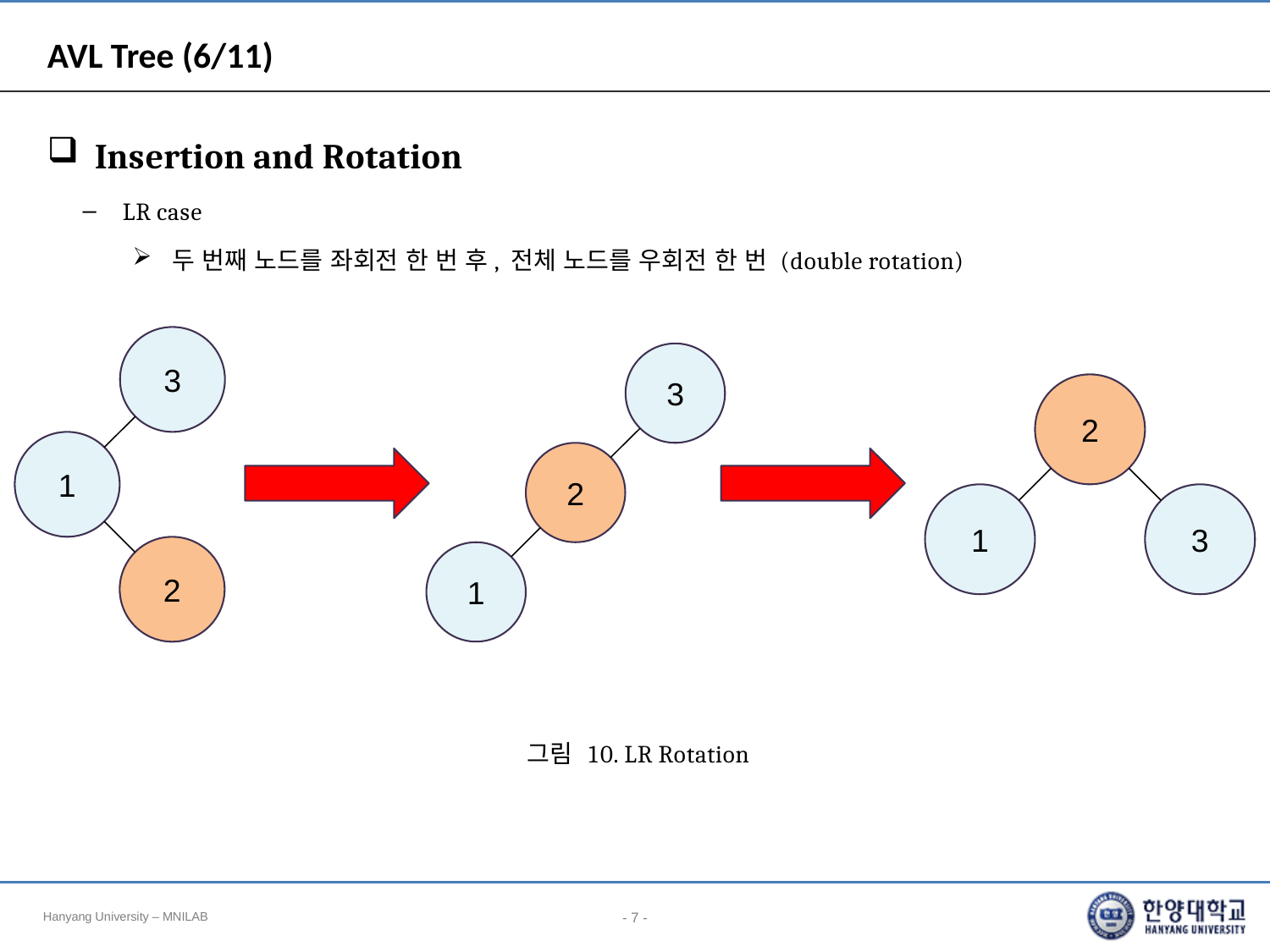

# AVL Tree (6/11)
Insertion and Rotation
LR case
두 번째 노드를 좌회전 한 번 후, 전체 노드를 우회전 한 번 (double rotation)
3
1
2
3
2
1
2
1
3

그림 10. LR Rotation